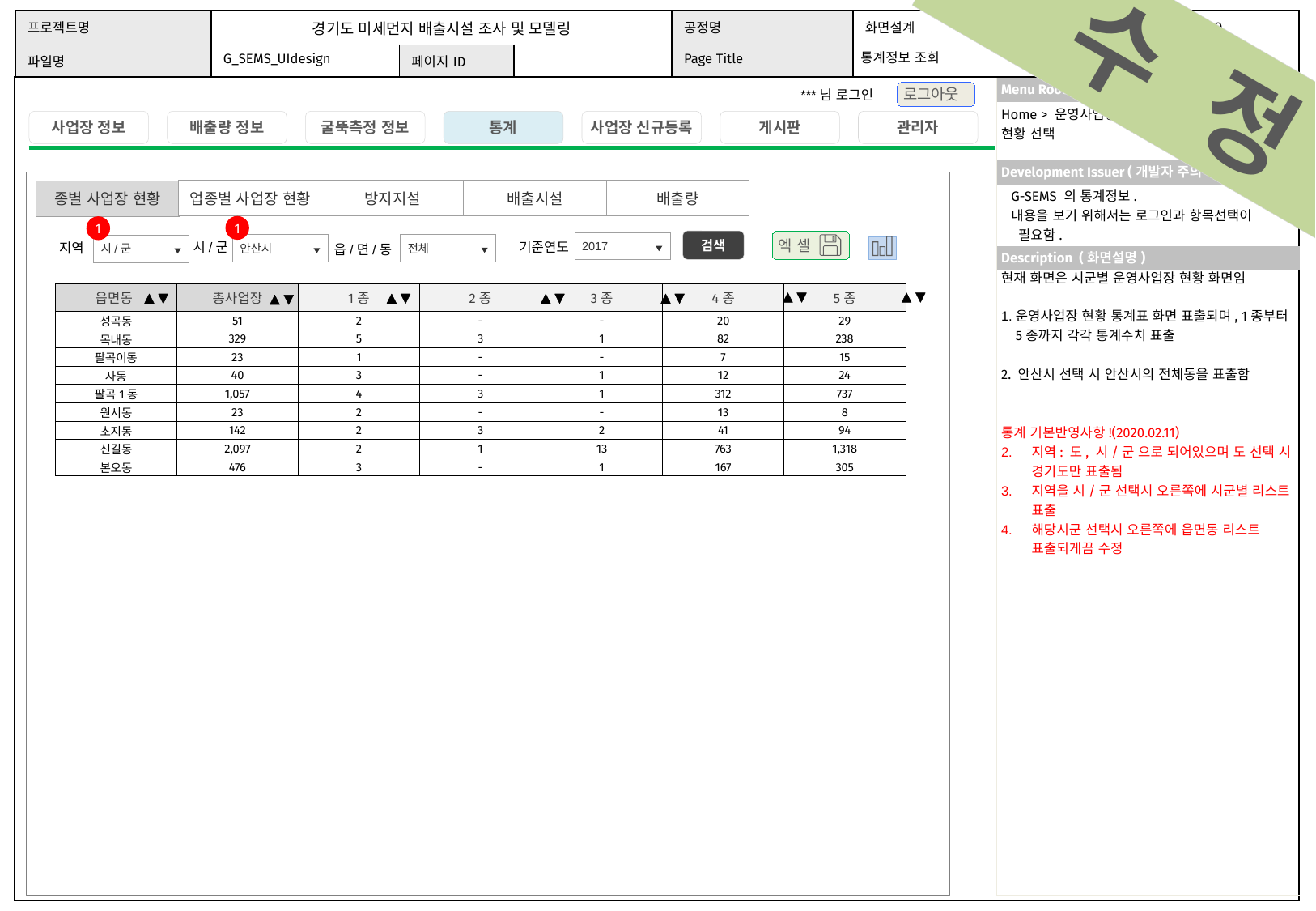

수  정
통계정보 조회
Home > 운영사업장 정보 > 통계 >  운영사업장 현황 선택

G-SEMS 의 통계정보.
내용을 보기 위해서는 로그인과 항목선택이
 필요함.
업종별 사업장 현황
방지지설
배출시설
배출량
종별 사업장 현황
1
1
검색
엑 셀

기준연도
2017

시/군
지역
전체

안산시

시/군

읍/면/동

현재 화면은 시군별 운영사업장 현황 화면임

운영사업장 현황 통계표 화면 표출되며, 1종부터 5종까지 각각 통계수치 표출

2. 안산시 선택 시 안산시의 전체동을 표출함

통계 기본반영사항!(2020.02.11)
지역: 도, 시/군 으로 되어있으며 도 선택 시 경기도만 표출됨
지역을 시/군 선택시 오른쪽에 시군별 리스트 표출
해당시군 선택시 오른쪽에 읍면동 리스트 표출되게끔 수정

| 읍면동 | 총사업장 | 1종 | 2종 | 3종 | 4종 | 5종 |
| --- | --- | --- | --- | --- | --- | --- |
| 성곡동 | 51 | 2 | - | - | 20 | 29 |
| 목내동 | 329 | 5 | 3 | 1 | 82 | 238 |
| 팔곡이동 | 23 | 1 | - | - | 7 | 15 |
| 사동 | 40 | 3 | - | 1 | 12 | 24 |
| 팔곡1동 | 1,057 | 4 | 3 | 1 | 312 | 737 |
| 원시동 | 23 | 2 | - | - | 13 | 8 |
| 초지동 | 142 | 2 | 3 | 2 | 41 | 94 |
| 신길동 | 2,097 | 2 | 1 | 13 | 763 | 1,318 |
| 본오동 | 476 | 3 | - | 1 | 167 | 305 |